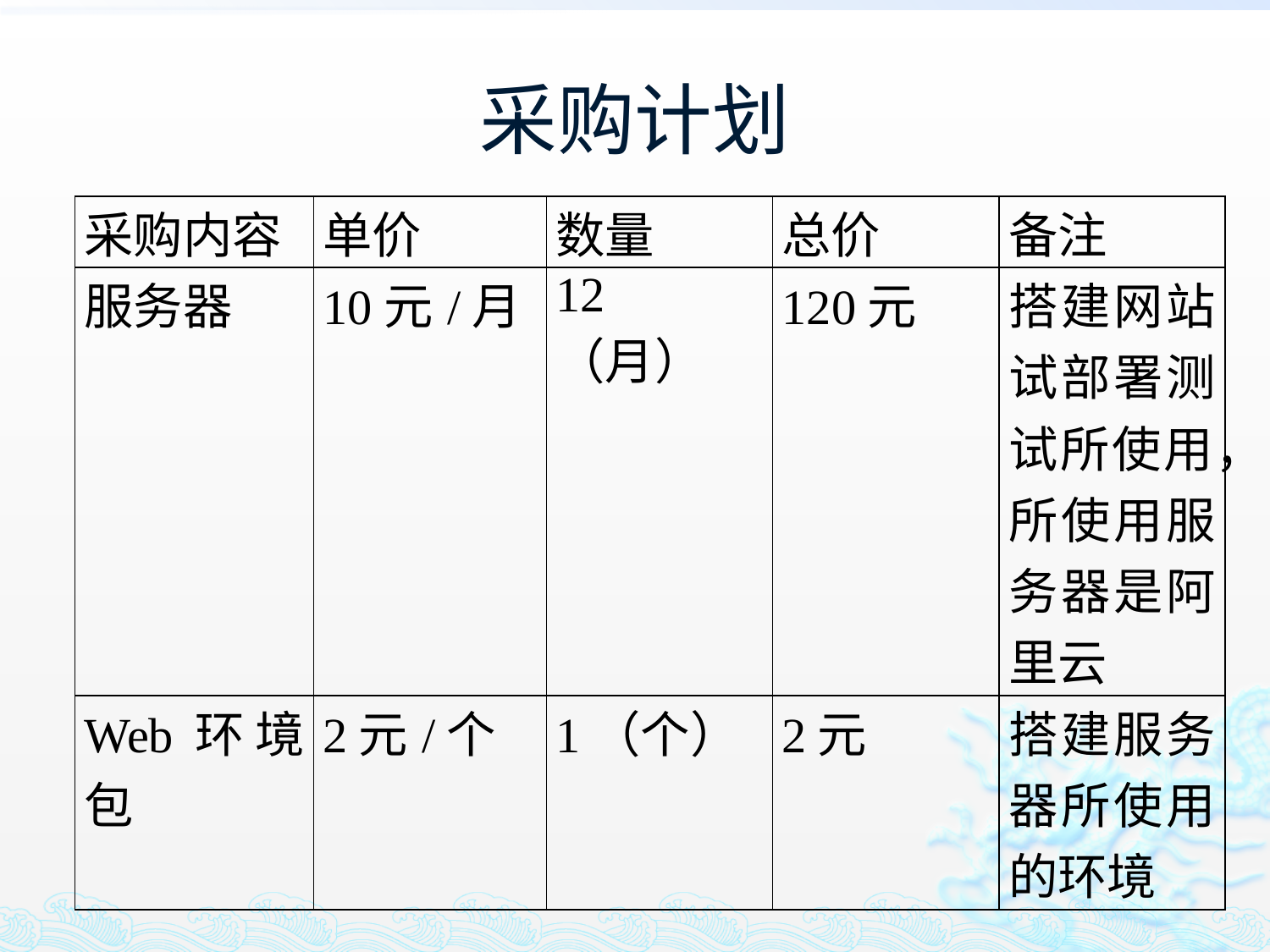

# 采购计划
| 采购内容 | 单价 | 数量 | 总价 | 备注 |
| --- | --- | --- | --- | --- |
| 服务器 | 10元/月 | 12（月） | 120元 | 搭建网站试部署测试所使用，所使用服务器是阿里云 |
| Web环境包 | 2元/个 | 1（个） | 2元 | 搭建服务器所使用的环境 |